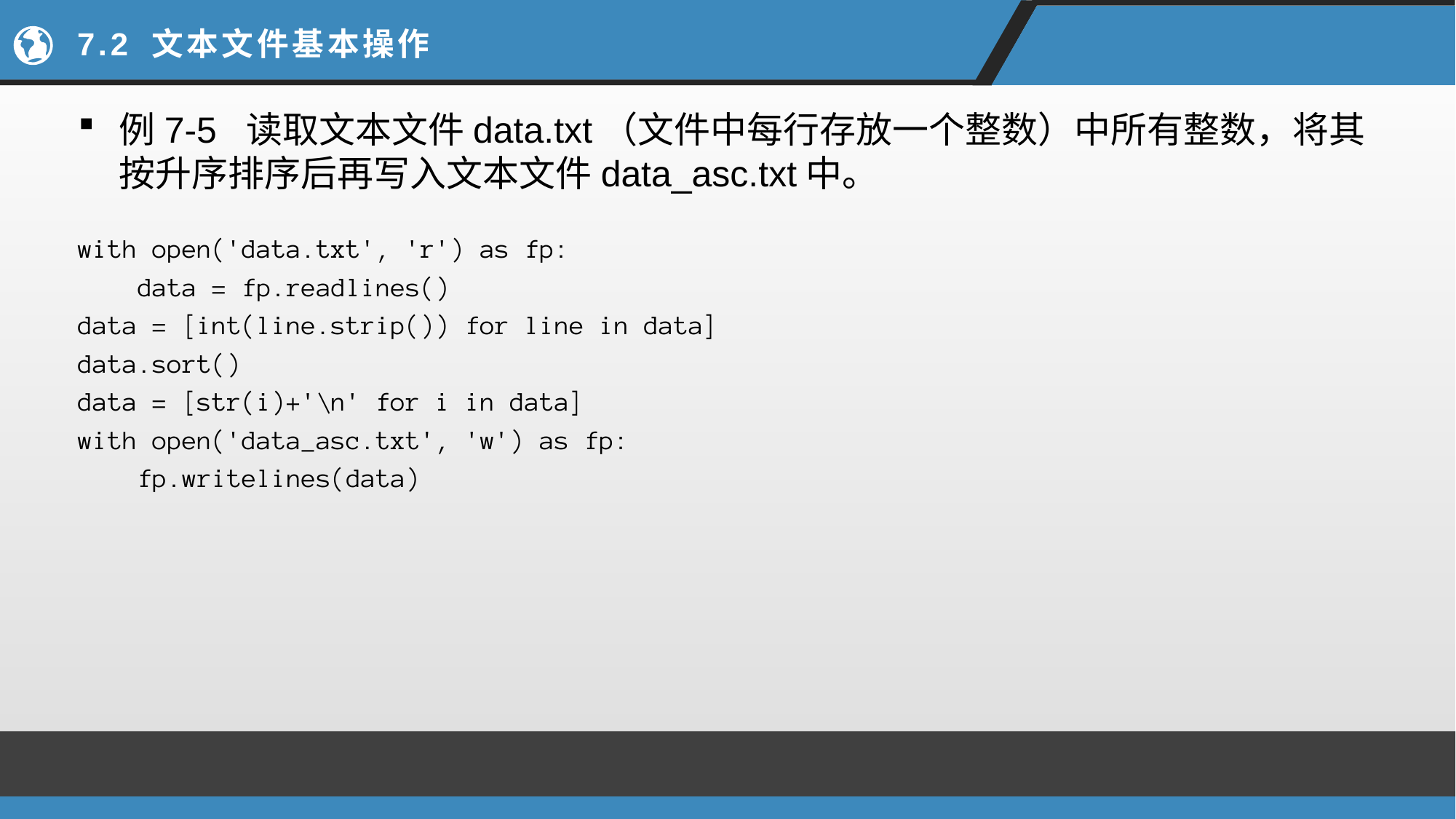

# 7.2 文本文件基本操作

例7-5  读取文本文件data.txt（文件中每行存放一个整数）中所有整数，将其按升序排序后再写入文本文件data_asc.txt中。

with open('data.txt', 'r') as fp:
    data = fp.readlines()
data = [int(line.strip()) for line in data]
data.sort()
data = [str(i)+'\n' for i in data]
with open('data_asc.txt', 'w') as fp:
    fp.writelines(data)